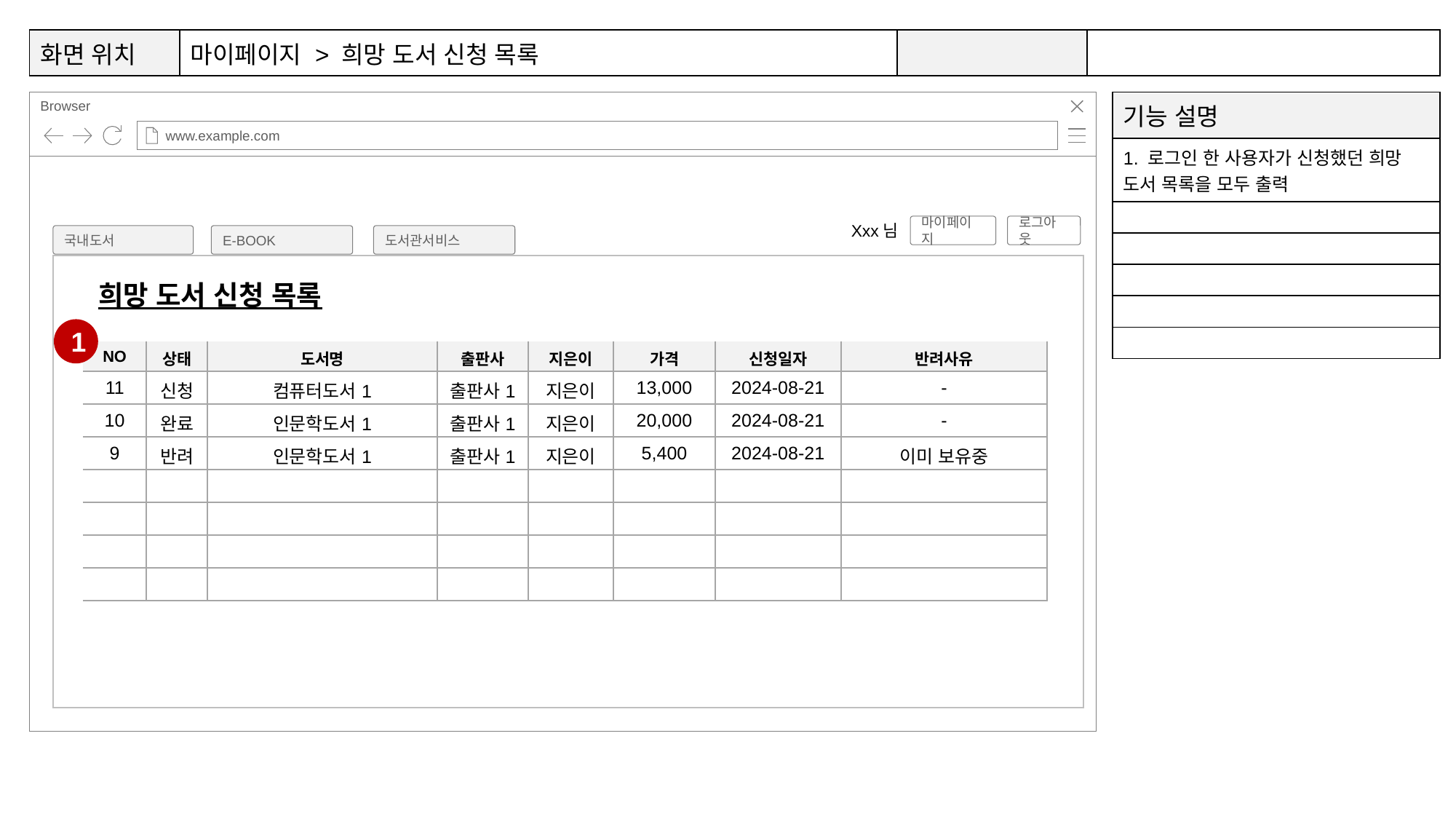

| 화면 위치 | 마이페이지 > 희망 도서 신청 목록 |  |  |
| --- | --- | --- | --- |
3
4
5
8
9
6
7
| 기능 설명 |
| --- |
| 1. 로그인 한 사용자가 신청했던 희망 도서 목록을 모두 출력 |
|  |
|  |
|  |
|  |
|  |
Xxx님
마이페이지
로그아웃
국내도서
E-BOOK
도서관서비스

희망 도서 신청 목록
1
| NO | 상태 | 도서명 | 출판사 | 지은이 | 가격 | 신청일자 | 반려사유 |
| --- | --- | --- | --- | --- | --- | --- | --- |
| 11 | 신청 | 컴퓨터도서1 | 출판사1 | 지은이 | 13,000 | 2024-08-21 | - |
| 10 | 완료 | 인문학도서1 | 출판사1 | 지은이 | 20,000 | 2024-08-21 | - |
| 9 | 반려 | 인문학도서1 | 출판사1 | 지은이 | 5,400 | 2024-08-21 | 이미 보유중 |
|  |  |  |  |  |  |  |  |
|  |  |  |  |  |  |  |  |
|  |  |  |  |  |  |  |  |
|  |  |  |  |  |  |  |  |